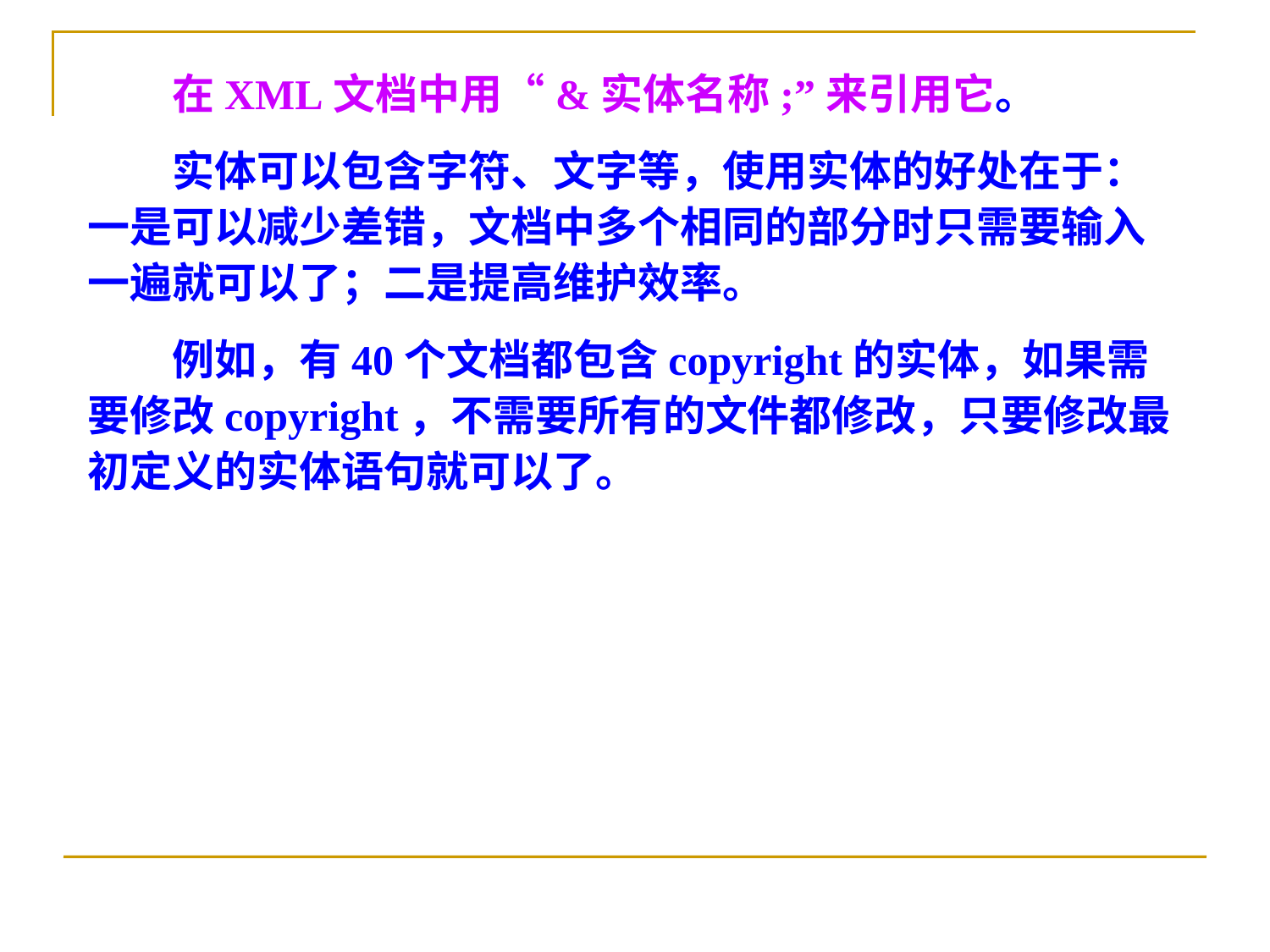

在XML文档中用“&实体名称;”来引用它。
　　实体可以包含字符、文字等，使用实体的好处在于：一是可以减少差错，文档中多个相同的部分时只需要输入一遍就可以了；二是提高维护效率。
　　例如，有40个文档都包含copyright的实体，如果需要修改copyright，不需要所有的文件都修改，只要修改最初定义的实体语句就可以了。